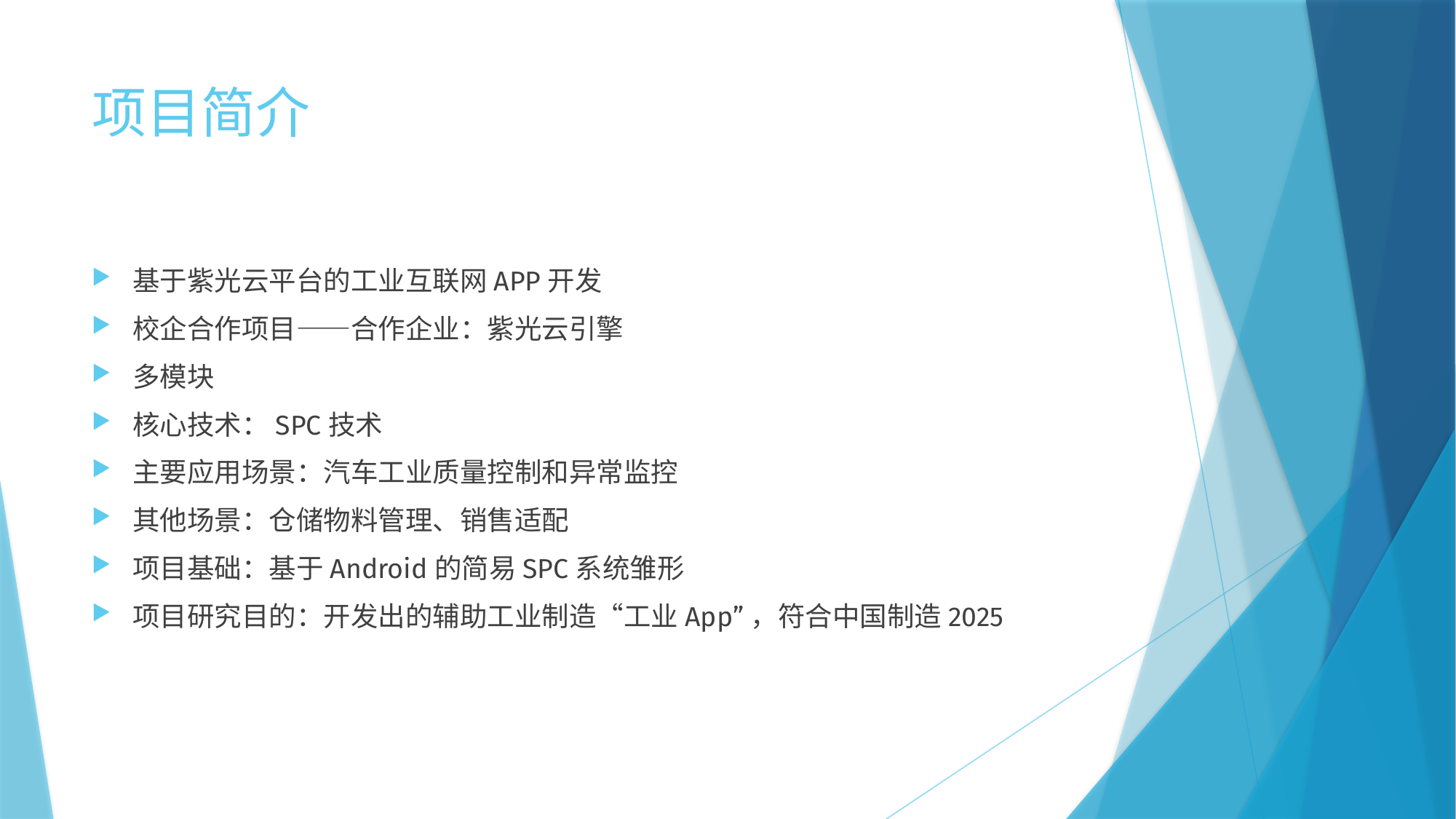

# 项目简介
基于紫光云平台的工业互联网APP开发
校企合作项目——合作企业：紫光云引擎
多模块
核心技术：SPC技术
主要应用场景：汽车工业质量控制和异常监控
其他场景：仓储物料管理、销售适配
项目基础：基于Android的简易SPC系统雏形
项目研究目的：开发出的辅助工业制造“工业App”，符合中国制造2025